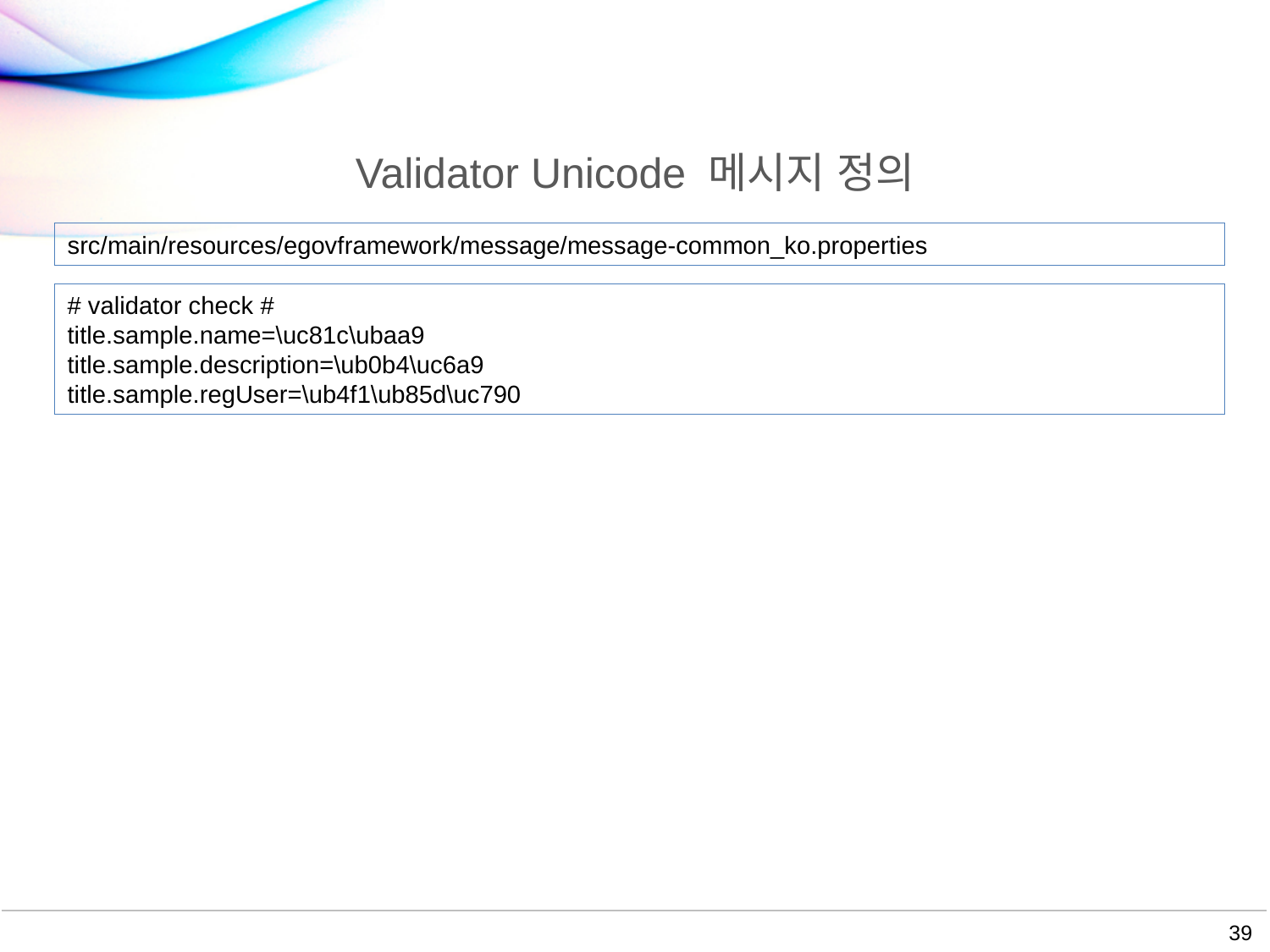

# Validator Unicode 메시지 정의
src/main/resources/egovframework/message/message-common_ko.properties
# validator check #
title.sample.name=\uc81c\ubaa9
title.sample.description=\ub0b4\uc6a9
title.sample.regUser=\ub4f1\ub85d\uc790
39